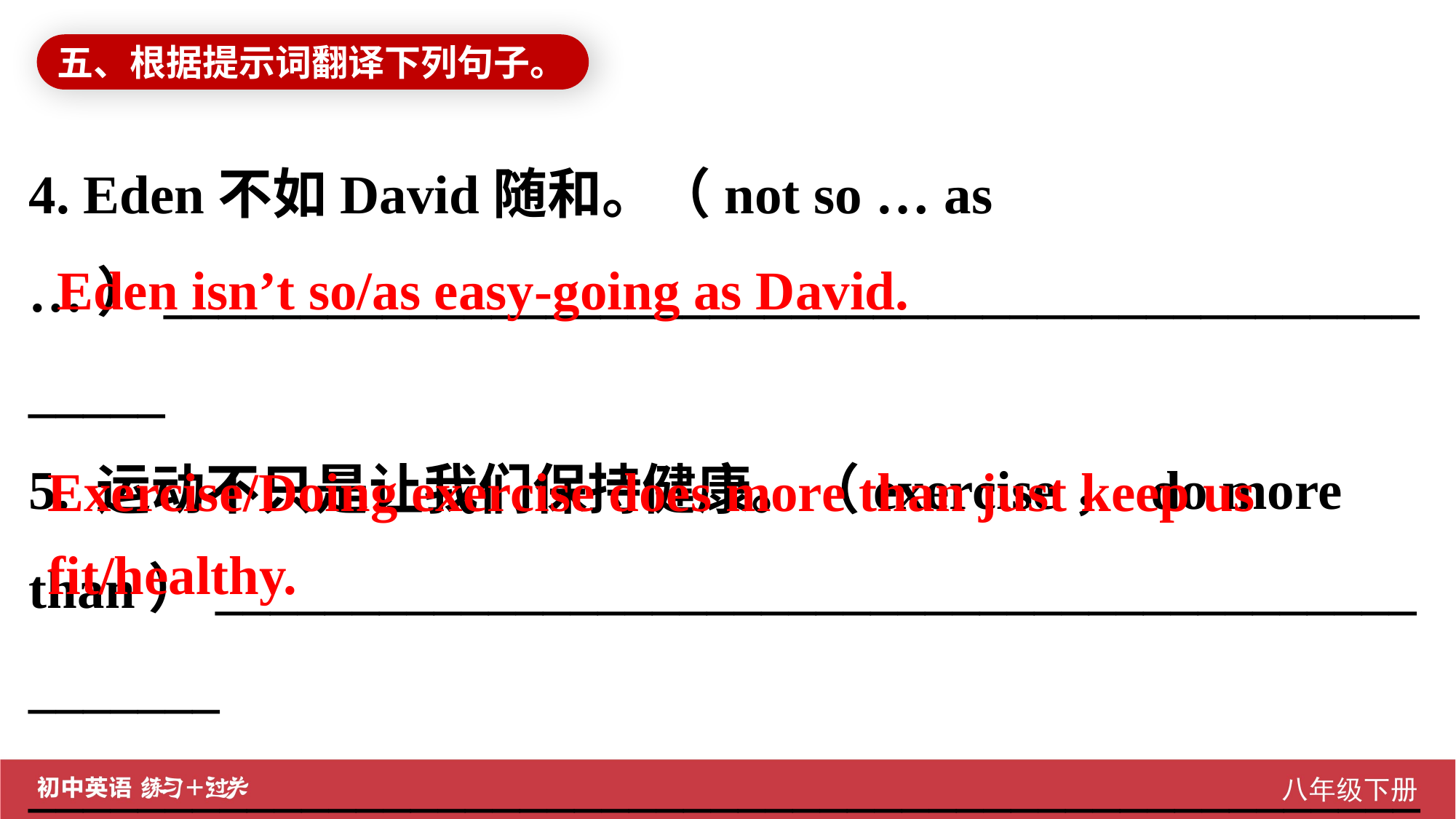

五、根据提示词翻译下列句子。
4. Eden不如David随和。（not so … as …）___________________________________________________
5. 运动不只是让我们保持健康。（exercise， do more than）___________________________________________________
___________________________________________________
Eden isn’t so/as easy-going as David.
Exercise/Doing exercise does more than just keep us fit/healthy.